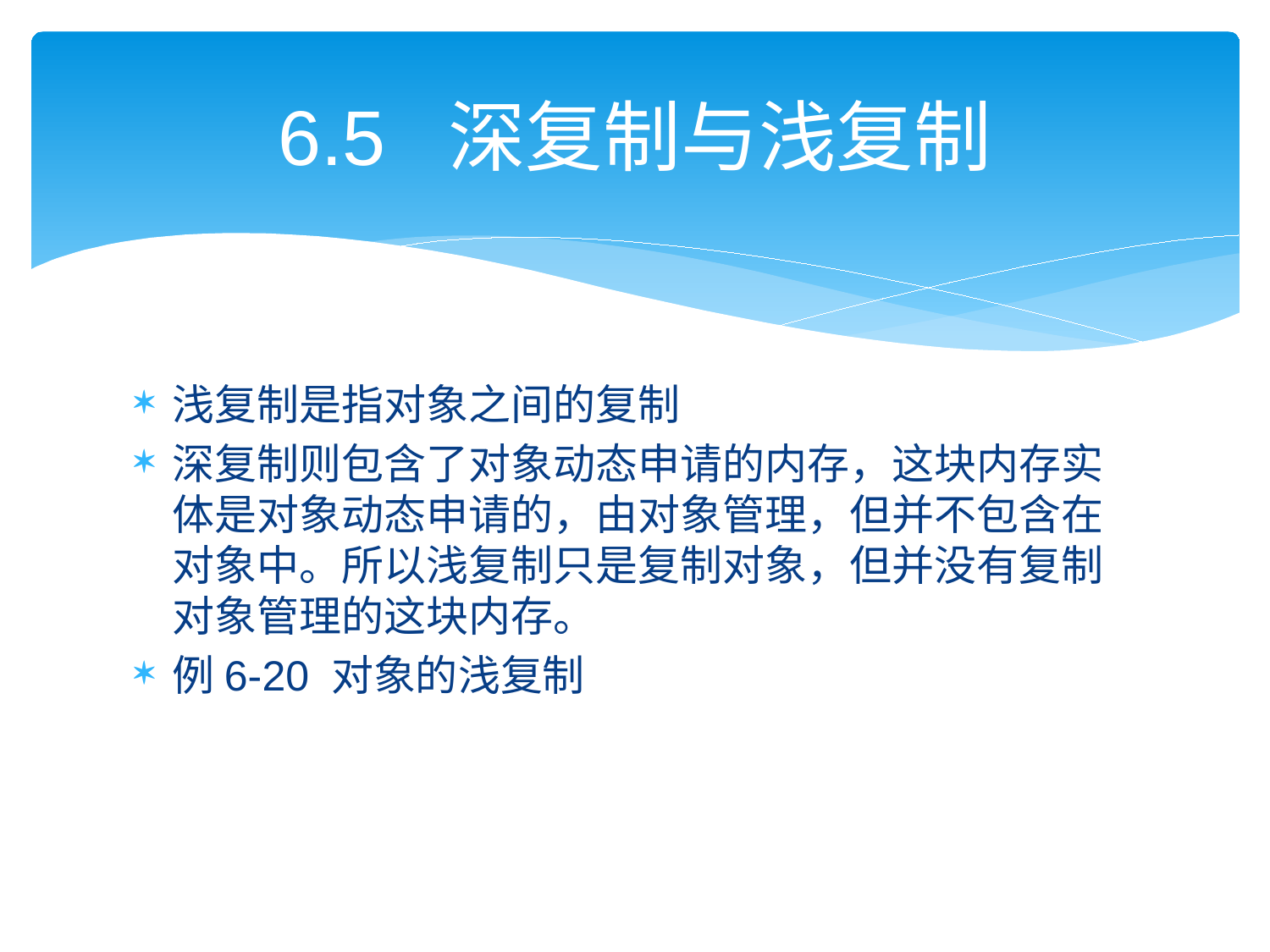

# 6.5  深复制与浅复制
浅复制是指对象之间的复制
深复制则包含了对象动态申请的内存，这块内存实体是对象动态申请的，由对象管理，但并不包含在对象中。所以浅复制只是复制对象，但并没有复制对象管理的这块内存。
例6-20 对象的浅复制